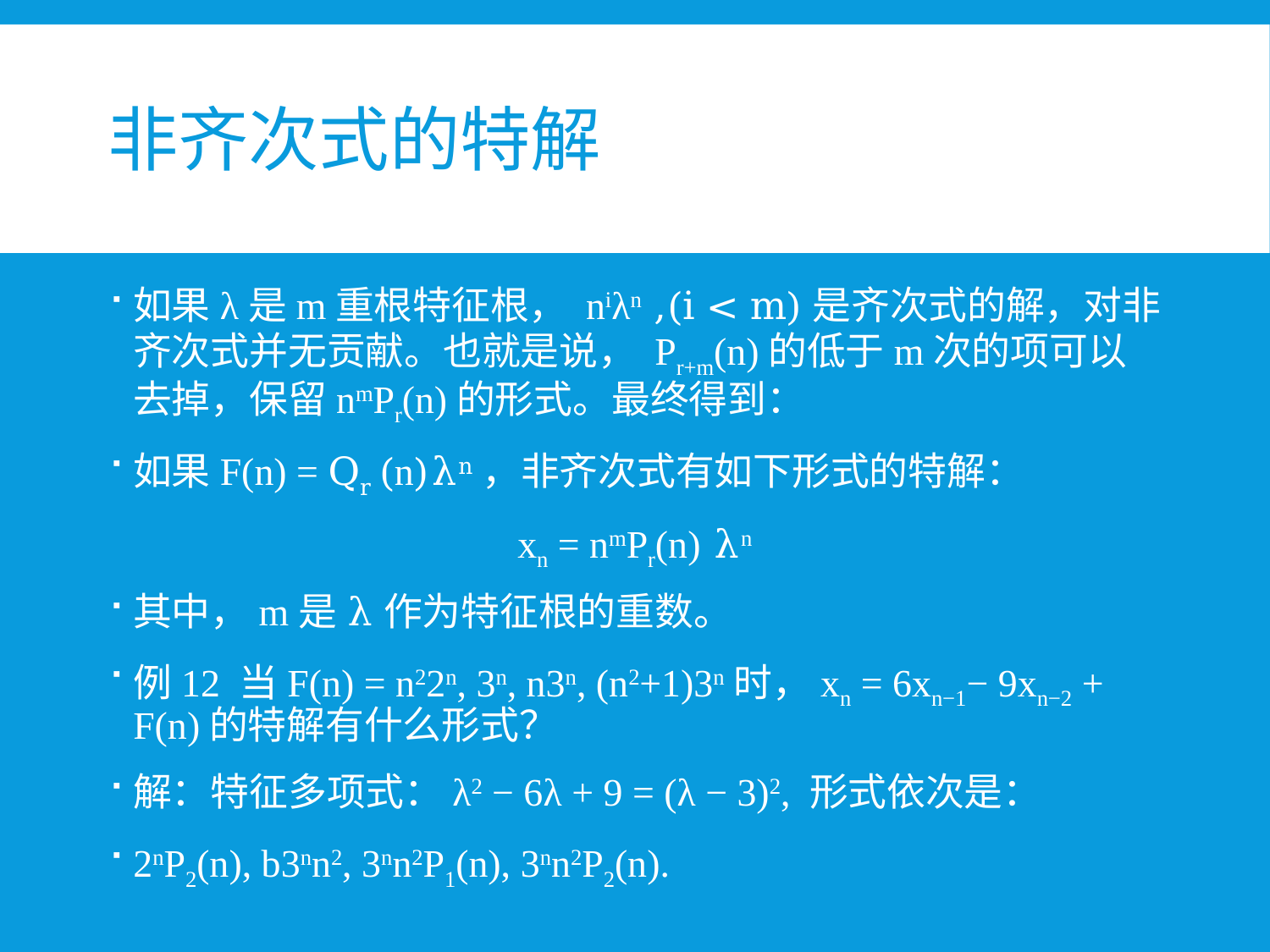

# 非齐次式的特解
如果λ是m重根特征根， niλn ,(i < m)是齐次式的解，对非齐次式并无贡献。也就是说， Pr+m(n)的低于m次的项可以去掉，保留nmPr(n)的形式。最终得到：
如果F(n) = Qr (n)λn，非齐次式有如下形式的特解：
xn = nmPr(n) λn
其中，m是λ作为特征根的重数。
例12 当F(n) = n22n, 3n, n3n, (n2+1)3n时，xn = 6xn−1− 9xn−2 + F(n)的特解有什么形式？
解：特征多项式：λ2 − 6λ + 9 = (λ − 3)2, 形式依次是：
2nP2(n), b3nn2, 3nn2P1(n), 3nn2P2(n).